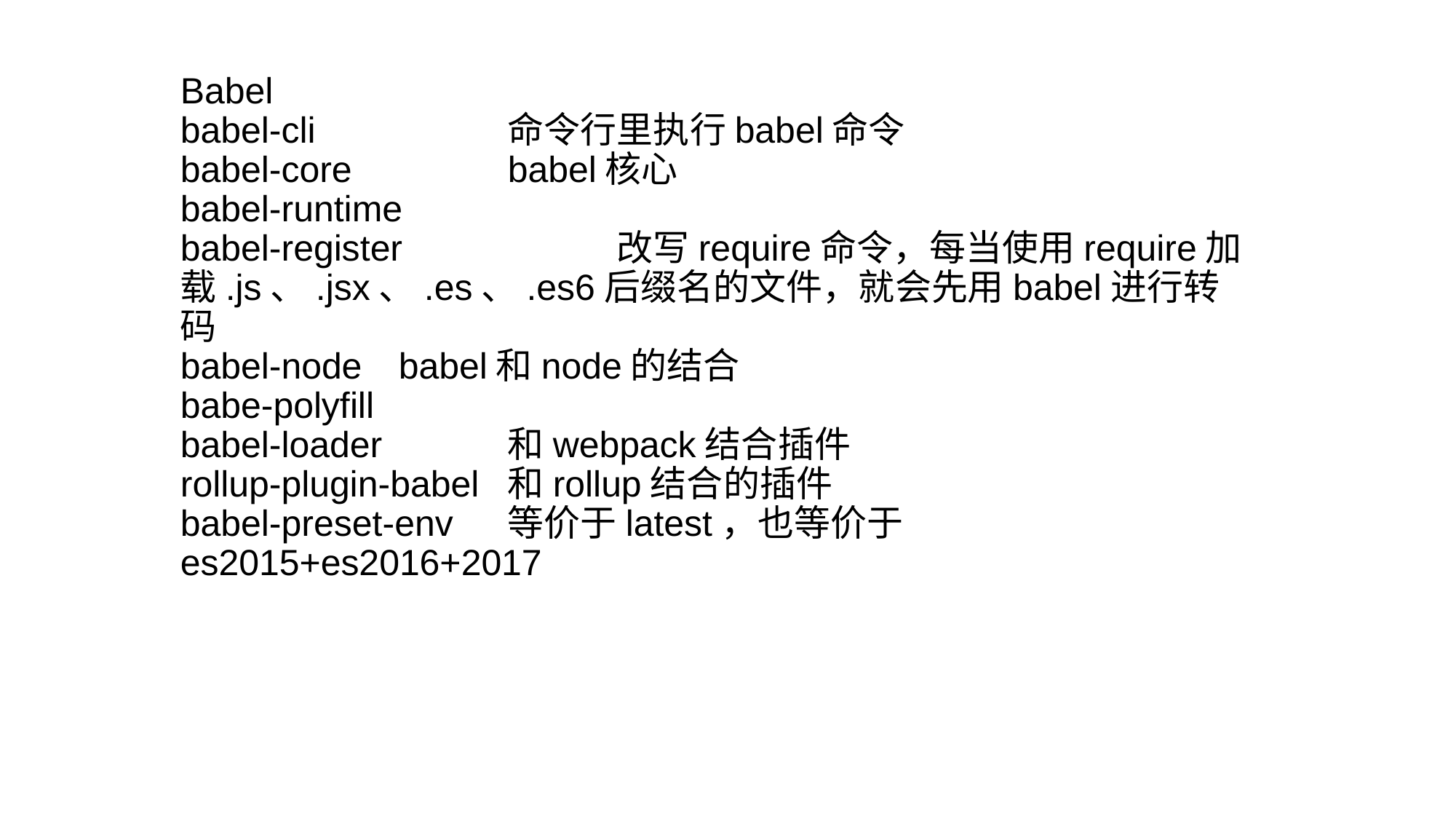

# Babel babel-cli		命令行里执行babel命令 babel-core		babel核心 babel-runtime babel-register		改写require命令，每当使用require加载.js、.jsx、.es、.es6后缀名的文件，就会先用babel进行转码 babel-node	babel和node的结合 babe-polyfill babel-loader		和webpack结合插件 rollup-plugin-babel	和rollup结合的插件 babel-preset-env	等价于latest，也等价于es2015+es2016+2017